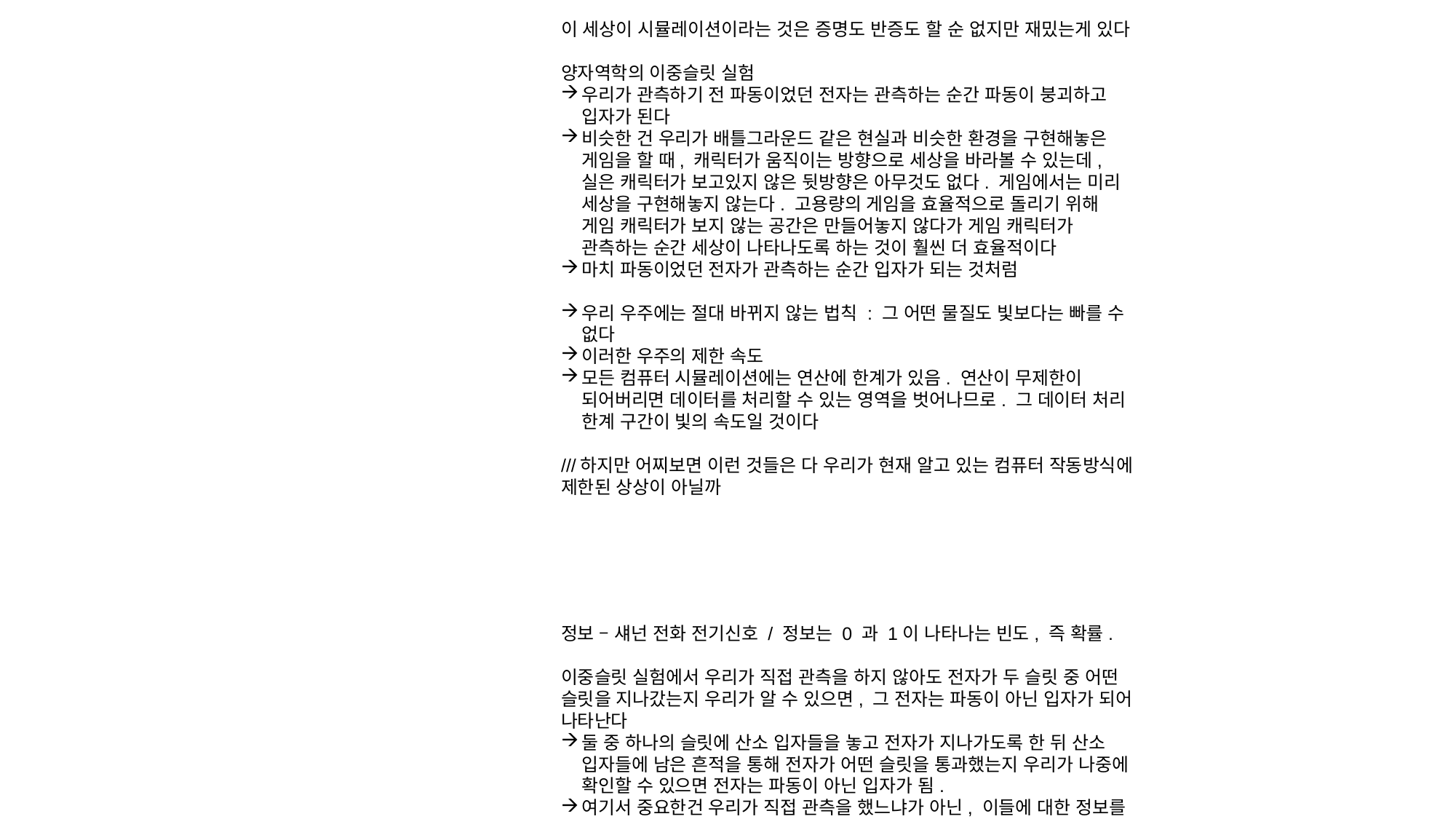

이 세상이 시뮬레이션이라는 것은 증명도 반증도 할 순 없지만 재밌는게 있다

양자역학의 이중슬릿 실험
우리가 관측하기 전 파동이었던 전자는 관측하는 순간 파동이 붕괴하고 입자가 된다
비슷한 건 우리가 배틀그라운드 같은 현실과 비슷한 환경을 구현해놓은 게임을 할 때, 캐릭터가 움직이는 방향으로 세상을 바라볼 수 있는데, 실은 캐릭터가 보고있지 않은 뒷방향은 아무것도 없다. 게임에서는 미리 세상을 구현해놓지 않는다. 고용량의 게임을 효율적으로 돌리기 위해 게임 캐릭터가 보지 않는 공간은 만들어놓지 않다가 게임 캐릭터가 관측하는 순간 세상이 나타나도록 하는 것이 훨씬 더 효율적이다
마치 파동이었던 전자가 관측하는 순간 입자가 되는 것처럼

우리 우주에는 절대 바뀌지 않는 법칙 : 그 어떤 물질도 빛보다는 빠를 수 없다
이러한 우주의 제한 속도
모든 컴퓨터 시뮬레이션에는 연산에 한계가 있음. 연산이 무제한이 되어버리면 데이터를 처리할 수 있는 영역을 벗어나므로. 그 데이터 처리 한계 구간이 빛의 속도일 것이다

///하지만 어찌보면 이런 것들은 다 우리가 현재 알고 있는 컴퓨터 작동방식에 제한된 상상이 아닐까
정보 – 섀넌 전화 전기신호 / 정보는 0 과 1이 나타나는 빈도, 즉 확률.

이중슬릿 실험에서 우리가 직접 관측을 하지 않아도 전자가 두 슬릿 중 어떤 슬릿을 지나갔는지 우리가 알 수 있으면, 그 전자는 파동이 아닌 입자가 되어 나타난다
둘 중 하나의 슬릿에 산소 입자들을 놓고 전자가 지나가도록 한 뒤 산소 입자들에 남은 흔적을 통해 전자가 어떤 슬릿을 통과했는지 우리가 나중에 확인할 수 있으면 전자는 파동이 아닌 입자가 됨.
여기서 중요한건 우리가 직접 관측을 했느냐가 아닌, 이들에 대한 정보를 우리가 알 수 있느냐 없느냐이다
전자가 파동이 되느냐 입자가 되느냐는 우리가 슬릿에 산소 입자를 놓았을 때 이미 결정된 것이다